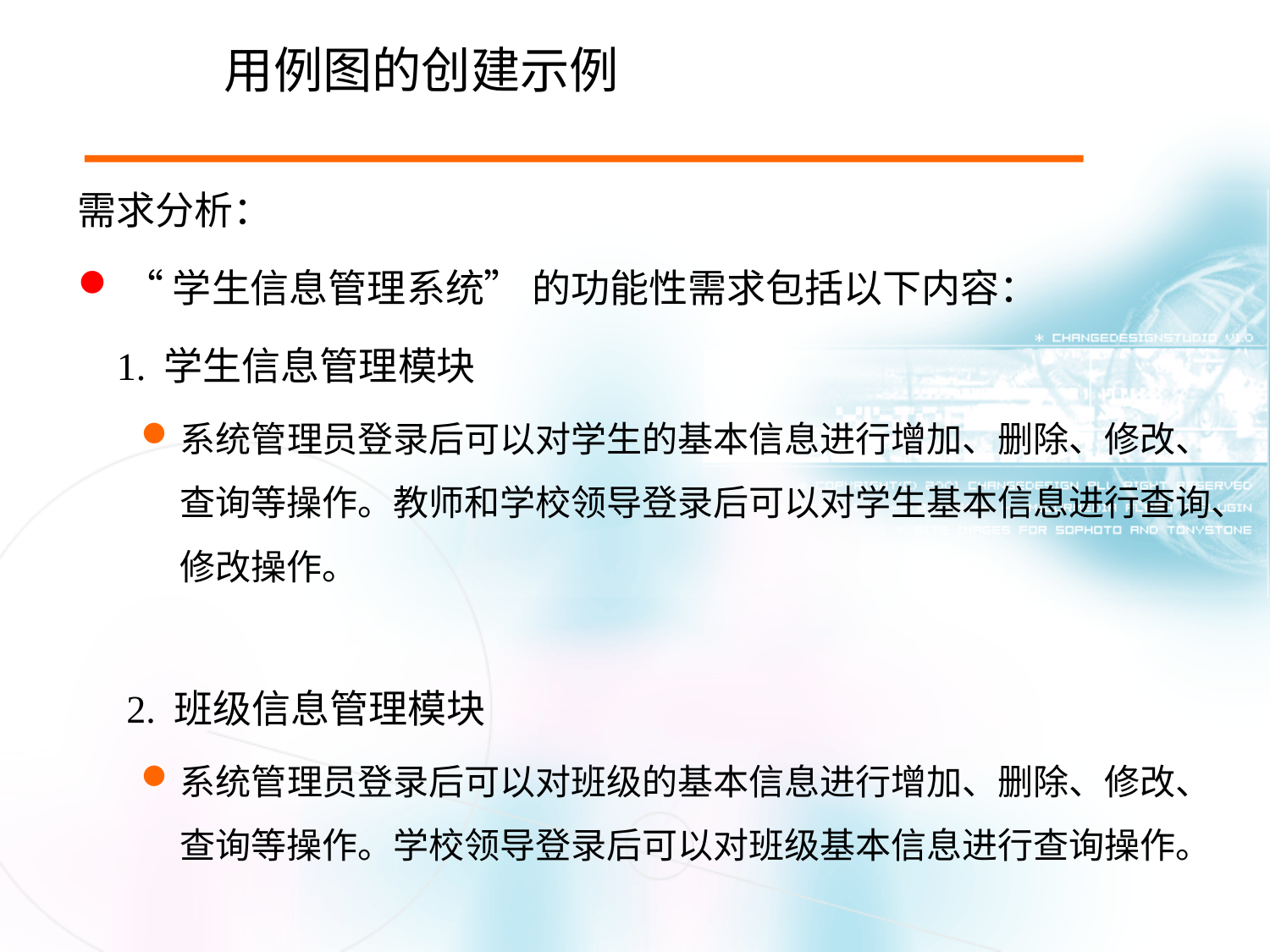

# 用例图的创建示例
需求分析：
“学生信息管理系统” 的功能性需求包括以下内容：
    1. 学生信息管理模块
系统管理员登录后可以对学生的基本信息进行增加、删除、修改、查询等操作。教师和学校领导登录后可以对学生基本信息进行查询、修改操作。

     2. 班级信息管理模块
系统管理员登录后可以对班级的基本信息进行增加、删除、修改、查询等操作。学校领导登录后可以对班级基本信息进行查询操作。